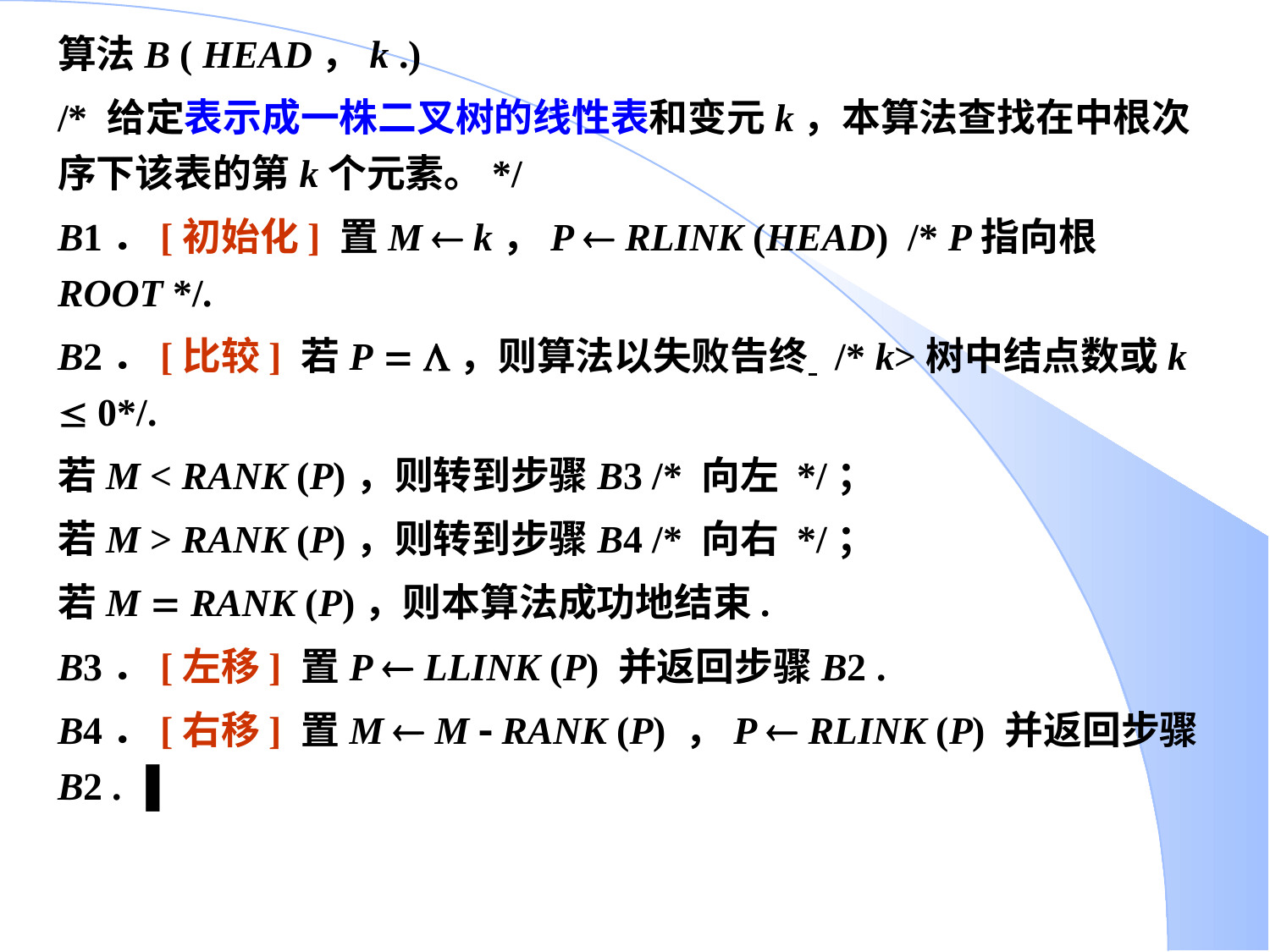

算法B ( HEAD，k .)
/* 给定表示成一株二叉树的线性表和变元k，本算法查找在中根次序下该表的第k个元素。*/
B1．[初始化] 置M ← k，P ← RLINK (HEAD)  /* P指向根ROOT */.
B2．[比较] 若P = Λ，则算法以失败告终  /* k>树中结点数或k ≤ 0*/.
若M < RANK (P)，则转到步骤B3 /* 向左 */；
若M > RANK (P)，则转到步骤B4 /* 向右 */；
若M = RANK (P)，则本算法成功地结束.
B3．[左移] 置P ← LLINK (P) 并返回步骤B2 .
B4．[右移] 置M ← M − RANK (P) ，P ← RLINK (P) 并返回步骤B2 . ▐